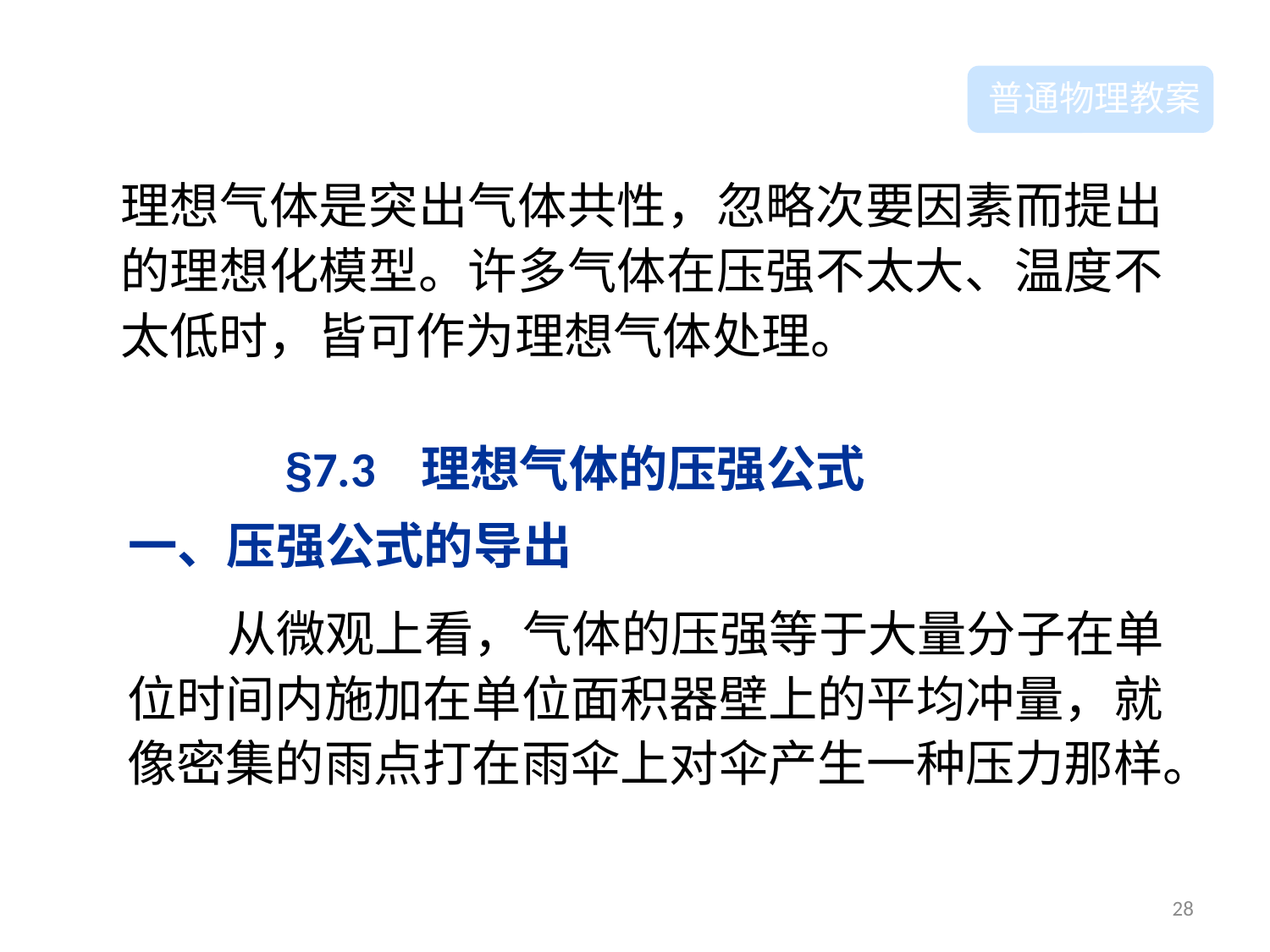

普通物理教案
理想气体是突出气体共性，忽略次要因素而提出的理想化模型。许多气体在压强不太大、温度不太低时，皆可作为理想气体处理。
  §7.3   理想气体的压强公式
一、压强公式的导出
        从微观上看，气体的压强等于大量分子在单位时间内施加在单位面积器壁上的平均冲量，就像密集的雨点打在雨伞上对伞产生一种压力那样。
28